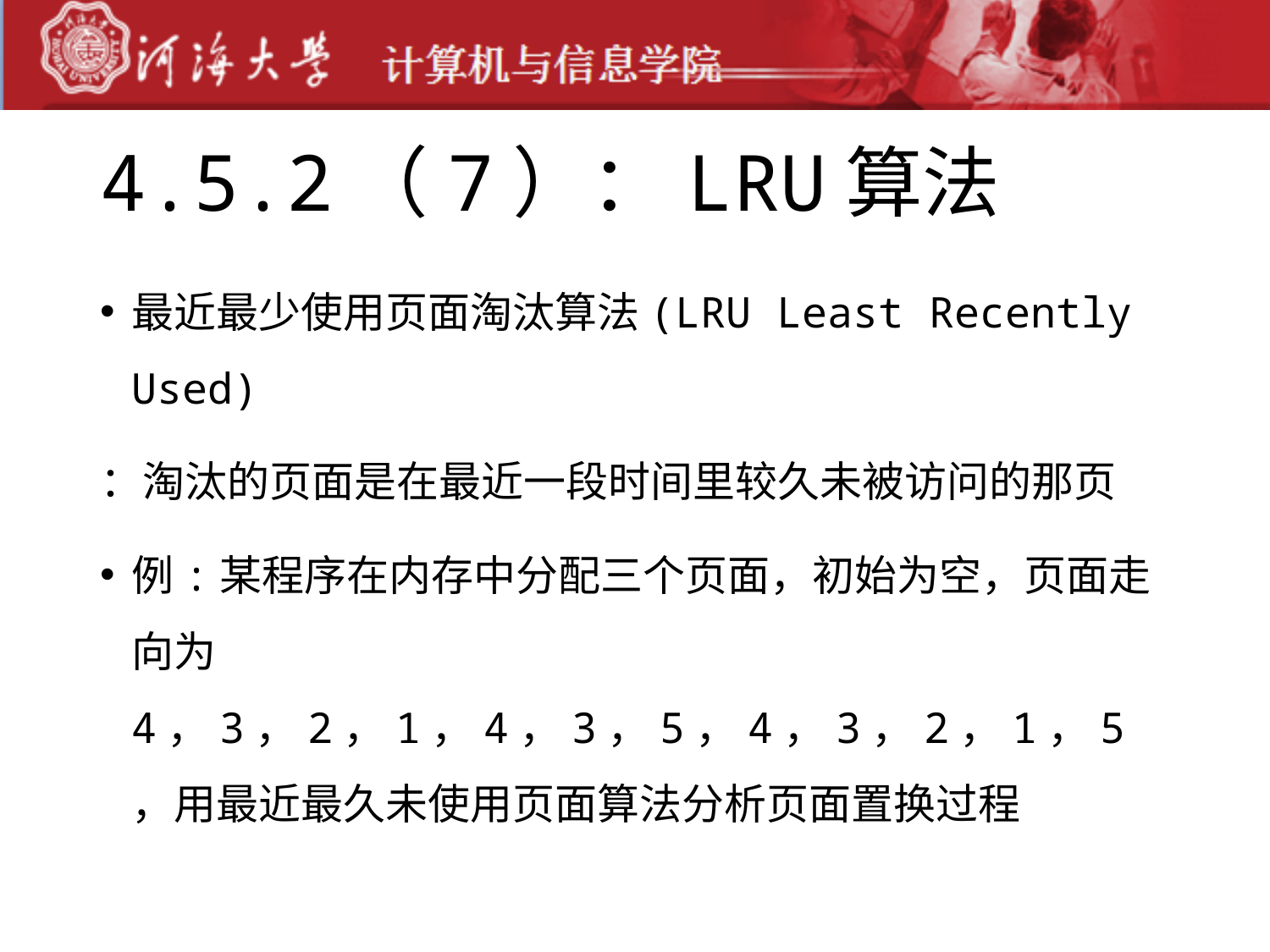

# 4.5.2（7）：LRU算法
最近最少使用页面淘汰算法(LRU Least Recently Used)
：淘汰的页面是在最近一段时间里较久未被访问的那页
例:某程序在内存中分配三个页面，初始为空，页面走向为4，3，2，1，4，3，5，4，3，2，1，5，用最近最久未使用页面算法分析页面置换过程